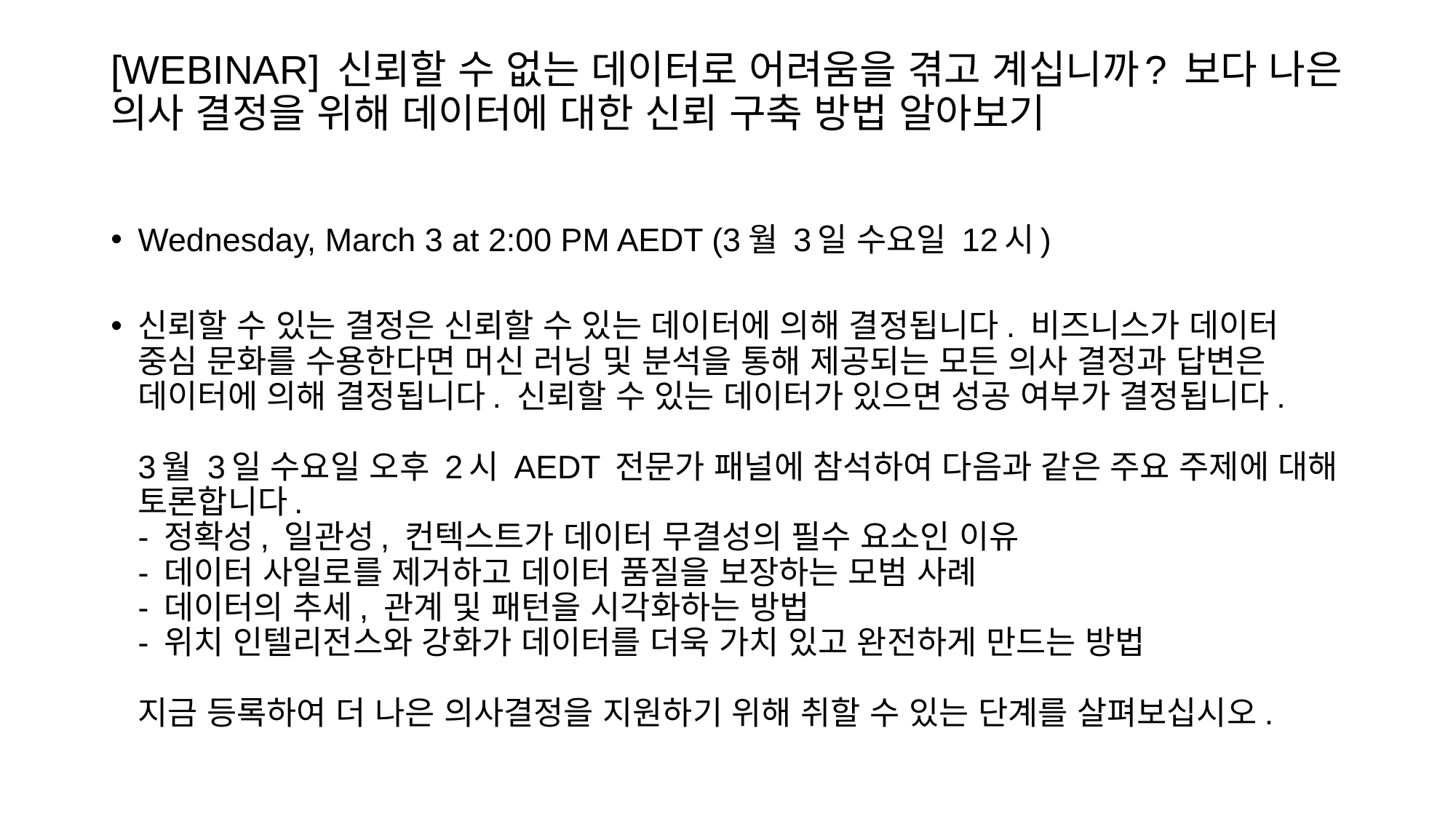

# [WEBINAR] 신뢰할 수 없는 데이터로 어려움을 겪고 계십니까? 보다 나은 의사 결정을 위해 데이터에 대한 신뢰 구축 방법 알아보기
Wednesday, March 3 at 2:00 PM AEDT (3월 3일 수요일 12시)
신뢰할 수 있는 결정은 신뢰할 수 있는 데이터에 의해 결정됩니다. 비즈니스가 데이터 중심 문화를 수용한다면 머신 러닝 및 분석을 통해 제공되는 모든 의사 결정과 답변은 데이터에 의해 결정됩니다. 신뢰할 수 있는 데이터가 있으면 성공 여부가 결정됩니다.
3월 3일 수요일 오후 2시 AEDT 전문가 패널에 참석하여 다음과 같은 주요 주제에 대해 토론합니다.
- 정확성, 일관성, 컨텍스트가 데이터 무결성의 필수 요소인 이유
- 데이터 사일로를 제거하고 데이터 품질을 보장하는 모범 사례
- 데이터의 추세, 관계 및 패턴을 시각화하는 방법
- 위치 인텔리전스와 강화가 데이터를 더욱 가치 있고 완전하게 만드는 방법
지금 등록하여 더 나은 의사결정을 지원하기 위해 취할 수 있는 단계를 살펴보십시오.